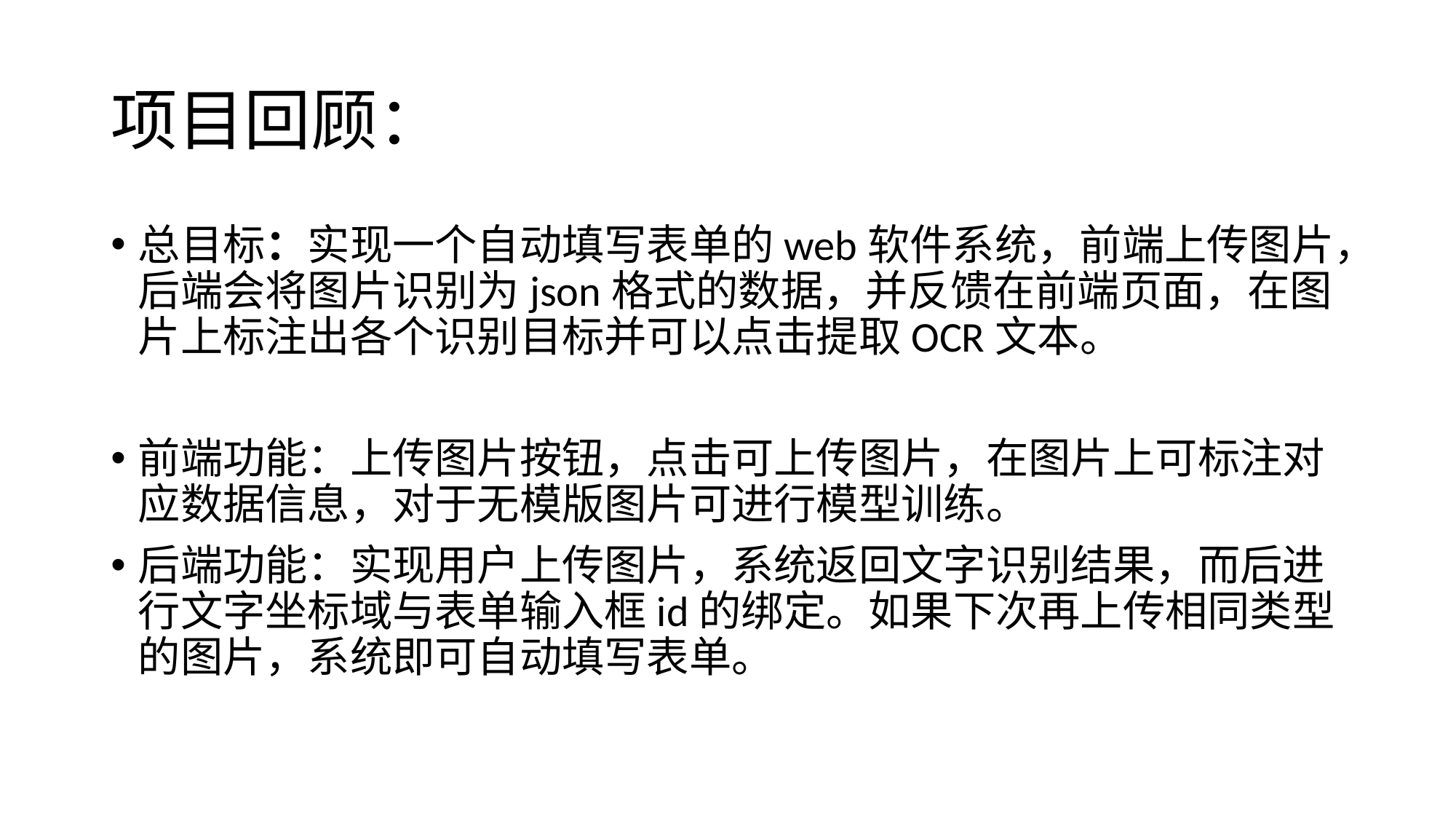

# 项目回顾：
总目标：实现一个自动填写表单的web软件系统，前端上传图片，后端会将图片识别为json格式的数据，并反馈在前端页面，在图片上标注出各个识别目标并可以点击提取OCR文本。

前端功能：上传图片按钮，点击可上传图片，在图片上可标注对应数据信息，对于无模版图片可进行模型训练。
后端功能：实现用户上传图片，系统返回文字识别结果，而后进行文字坐标域与表单输入框id的绑定。如果下次再上传相同类型的图片，系统即可自动填写表单。